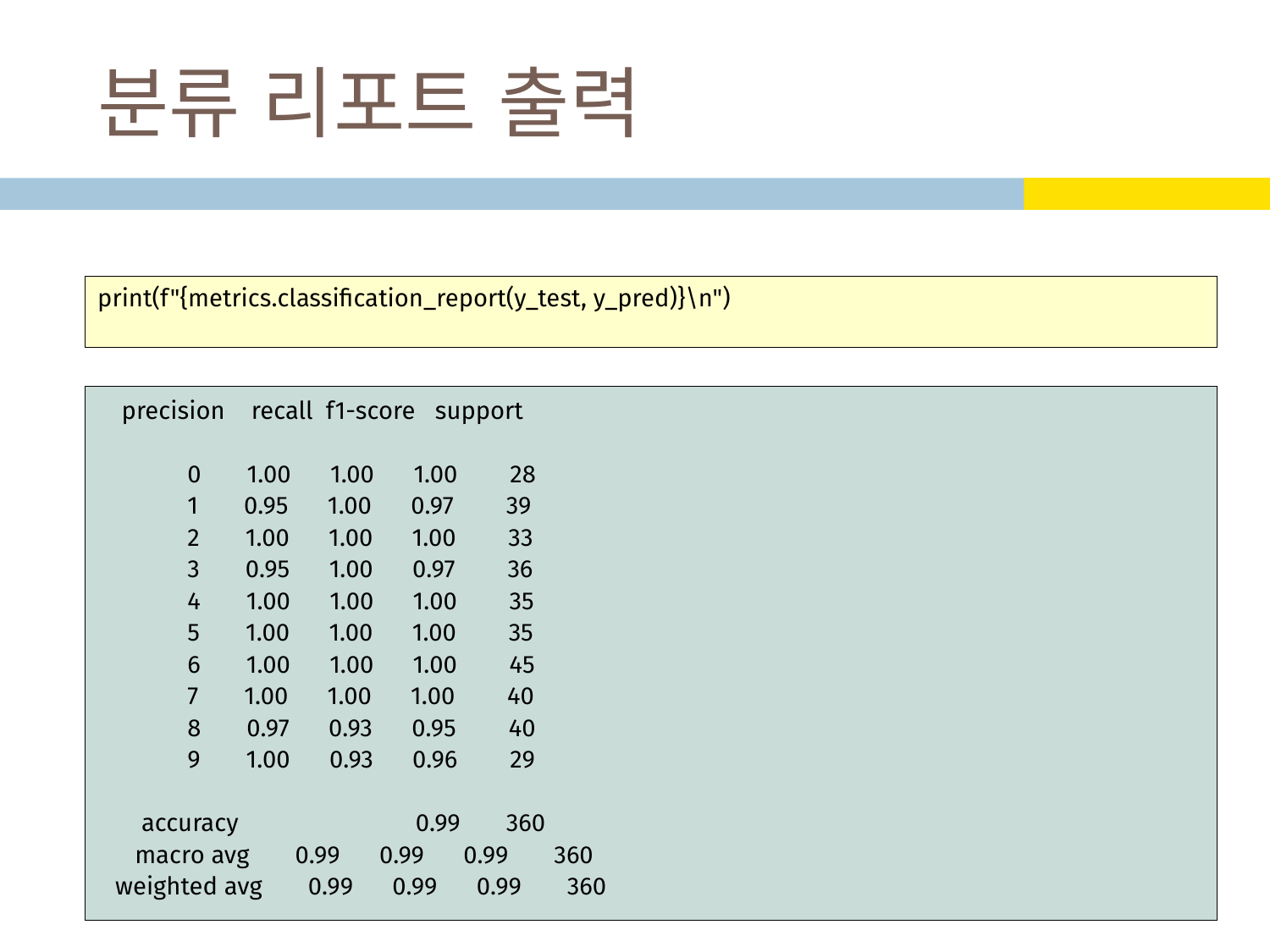

# 분류 리포트 출력
print(f"{metrics.classification_report(y_test, y_pred)}\n")
 precision    recall  f1-score   support

           0       1.00      1.00      1.00        28
           1       0.95      1.00      0.97        39
           2       1.00      1.00      1.00        33
           3       0.95      1.00      0.97        36
           4       1.00      1.00      1.00        35
           5       1.00      1.00      1.00        35
           6       1.00      1.00      1.00        45
           7       1.00      1.00      1.00        40
           8       0.97      0.93      0.95        40
           9       1.00      0.93      0.96        29

    accuracy                           0.99       360
   macro avg       0.99      0.99      0.99       360
weighted avg       0.99      0.99      0.99       360